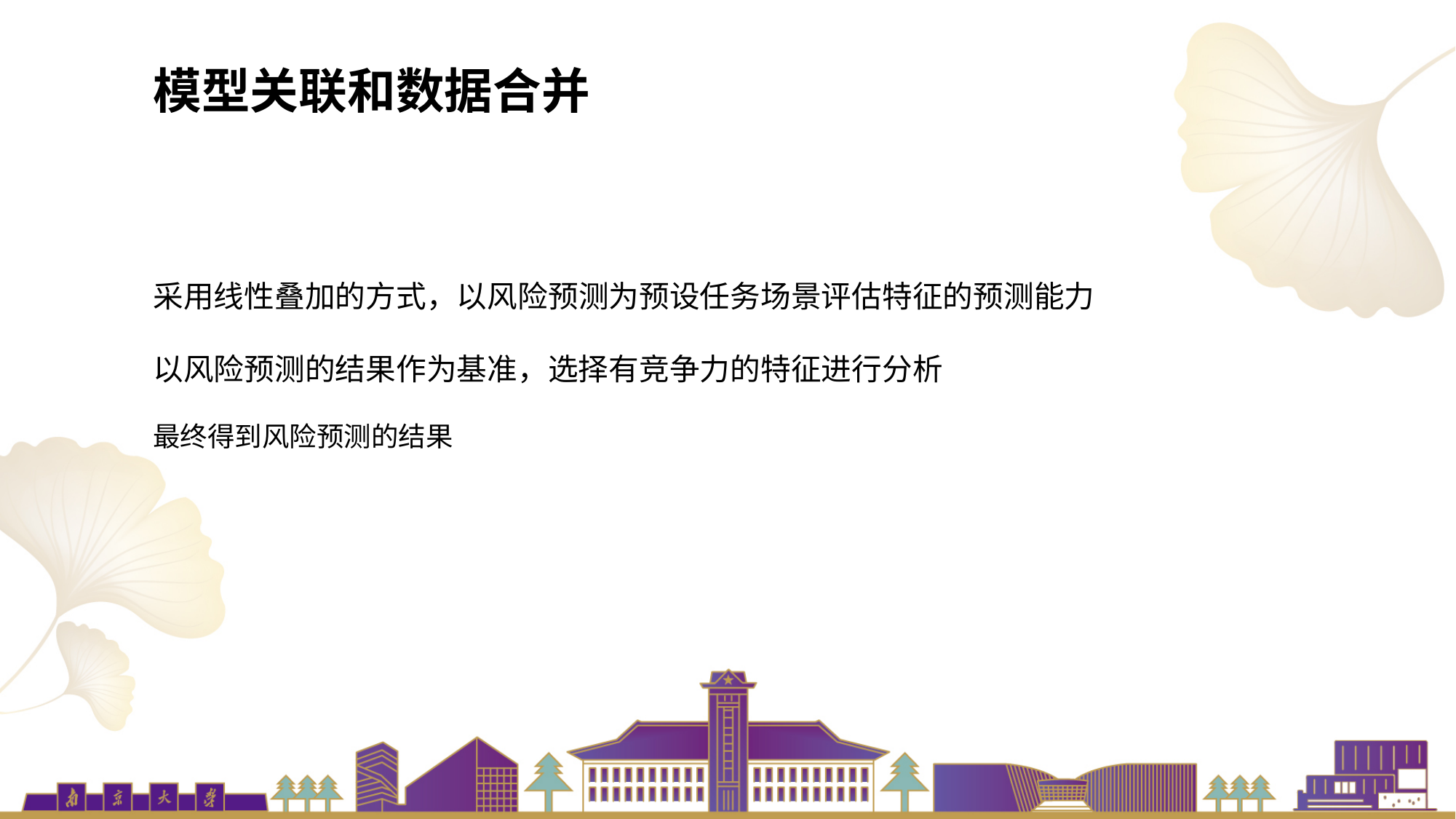

模型关联和数据合并
采用线性叠加的方式，以风险预测为预设任务场景评估特征的预测能力

以风险预测的结果作为基准，选择有竞争力的特征进行分析

最终得到风险预测的结果